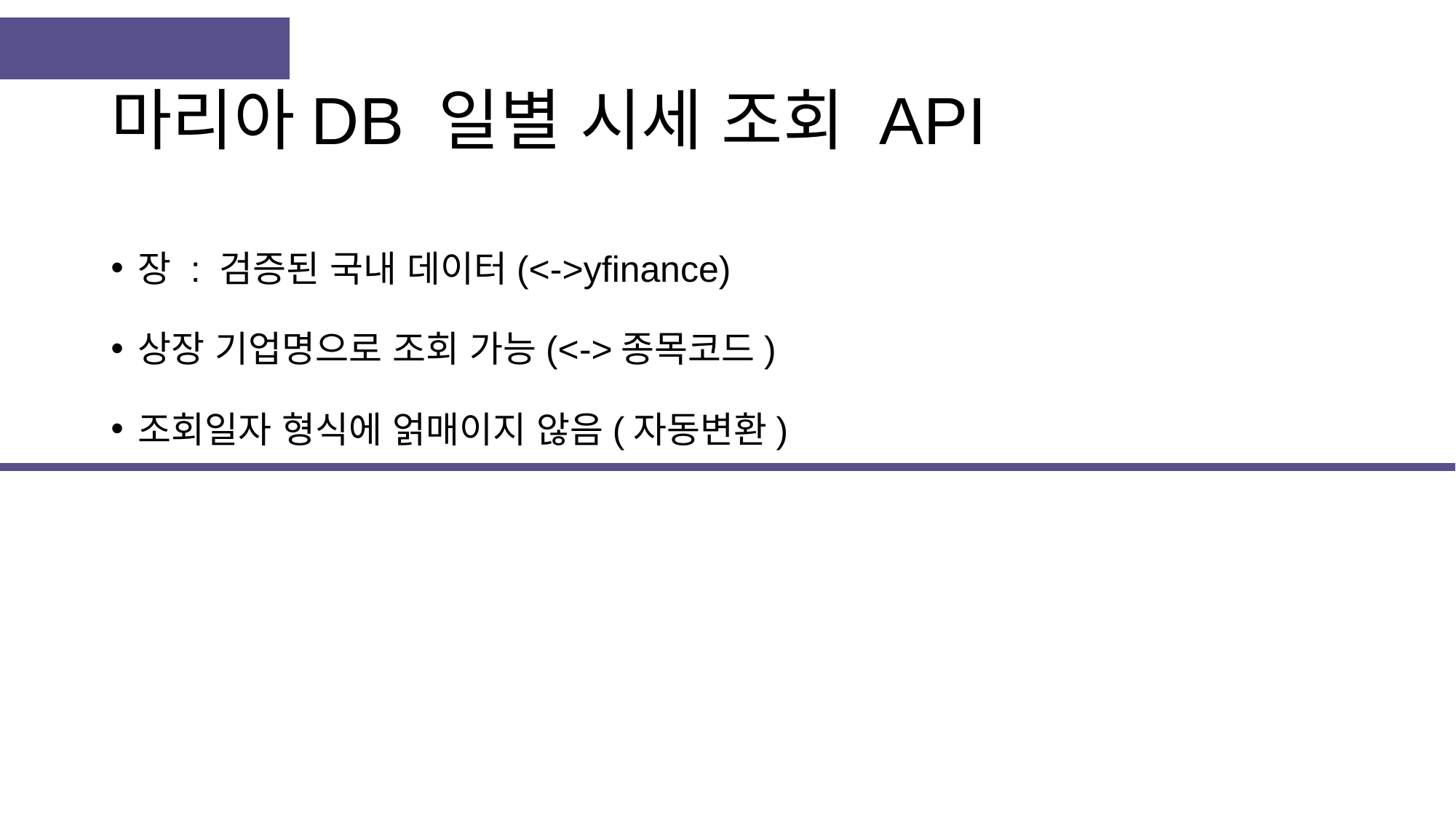

# 마리아DB 일별 시세 조회 API
장 : 검증된 국내 데이터(<->yfinance)
상장 기업명으로 조회 가능(<->종목코드)
조회일자 형식에 얽매이지 않음(자동변환)